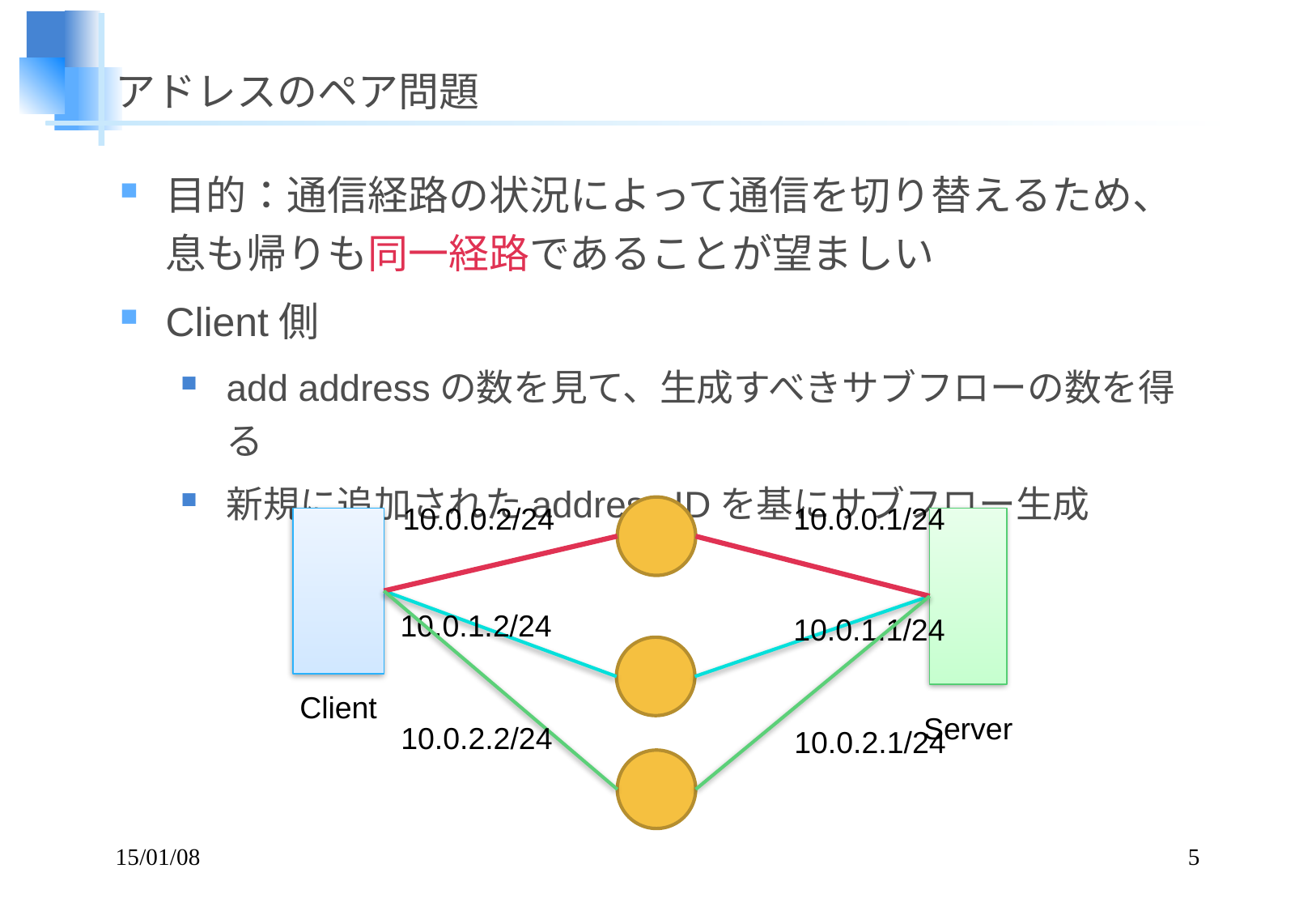

# アドレスのペア問題
目的：通信経路の状況によって通信を切り替えるため、息も帰りも同一経路であることが望ましい
Client側
add addressの数を見て、生成すべきサブフローの数を得る
新規に追加されたaddress IDを基にサブフロー生成
10.0.0.2/24
10.0.0.1/24

10.0.1.2/24
10.0.1.1/24

Client
Server
10.0.2.2/24
10.0.2.1/24

15/01/08
5